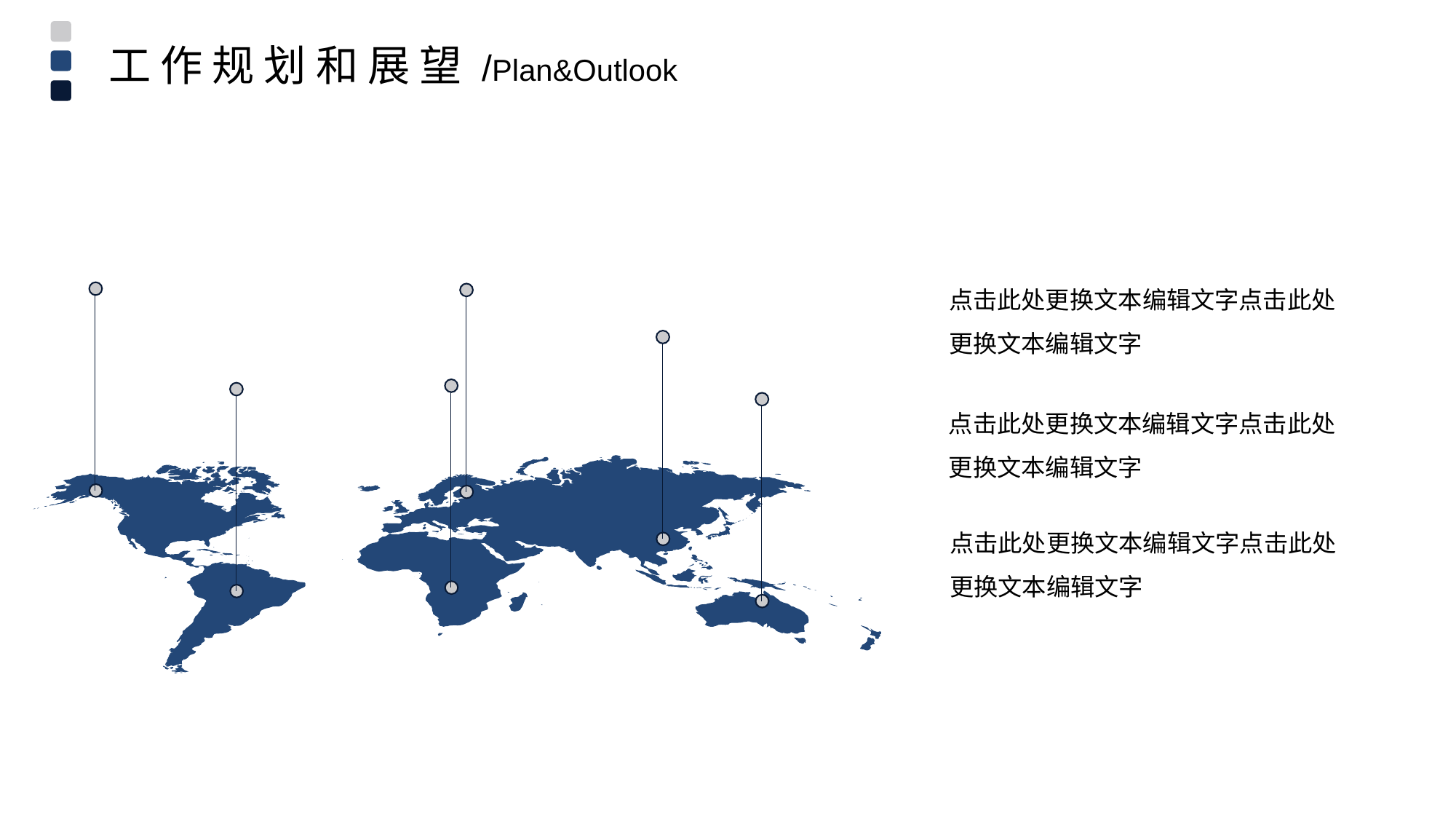

工 作 规 划 和 展 望 /Plan&Outlook
点击此处更换文本编辑文字点击此处更换文本编辑文字

点击此处更换文本编辑文字点击此处更换文本编辑文字

点击此处更换文本编辑文字点击此处更换文本编辑文字